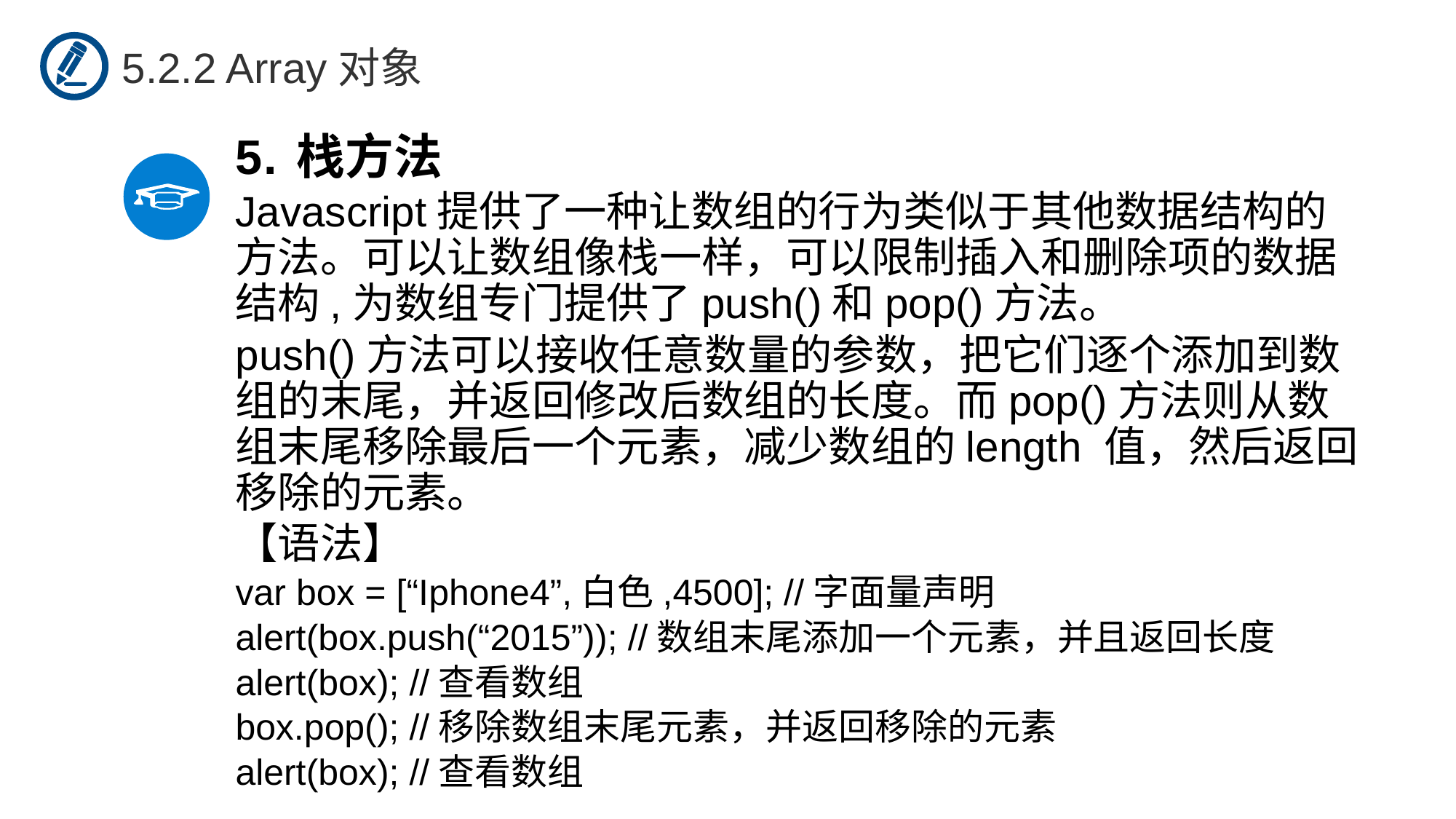

5.2.2 Array对象
栈方法
Javascript提供了一种让数组的行为类似于其他数据结构的方法。可以让数组像栈一样，可以限制插入和删除项的数据结构,为数组专门提供了push()和pop()方法。
push()方法可以接收任意数量的参数，把它们逐个添加到数组的末尾，并返回修改后数组的长度。而pop()方法则从数组末尾移除最后一个元素，减少数组的length 值，然后返回移除的元素。
【语法】
var box = [“Iphone4”,白色,4500]; //字面量声明
alert(box.push(“2015”)); //数组末尾添加一个元素，并且返回长度
alert(box); //查看数组
box.pop(); //移除数组末尾元素，并返回移除的元素
alert(box); //查看数组